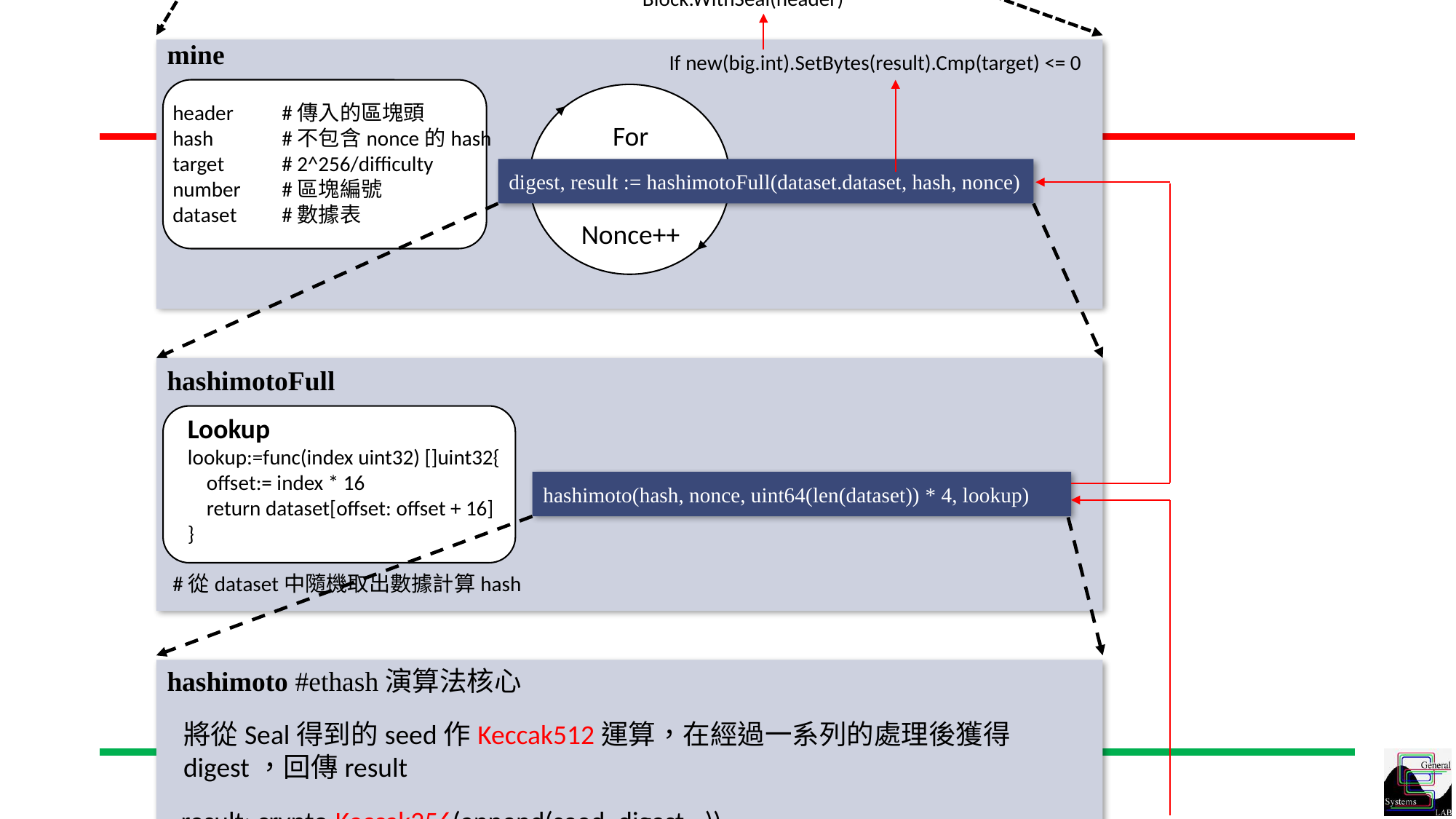

Seal(..., block, ...)

Seed,err:=crand.Int(crandReader, big.NewInt(math.MaxInt64))
ethash.rand = rand.New(rand.NewSource(seed.Int64()))

初始化Nonce

goroutine         ethsah.minr(block, id, nonce ,abort, locals)
resultCH <- result
Block.WithSeal(header)
mine

header	#傳入的區塊頭
hash 	#不包含nonce的hash
target 	# 2^256/difficulty
number 	#區塊編號
dataset 	#數據表

For

Nonce++
digest, result := hashimotoFull(dataset.dataset, hash, nonce)
If new(big.int).SetBytes(result).Cmp(target) <= 0

hashimotoFull

Lookup
lookup:=func(index uint32) []uint32{
    offset:= index * 16
    return dataset[offset: offset + 16]
}
hashimoto(hash, nonce, uint64(len(dataset)) * 4, lookup)
#從dataset中隨機取出數據計算hash
hashimoto #ethash演算法核心

將從Seal得到的seed作Keccak512運算，在經過一系列的處理後獲得digest，回傳result
result: crypto.Keccak256(append(seed, digest...))